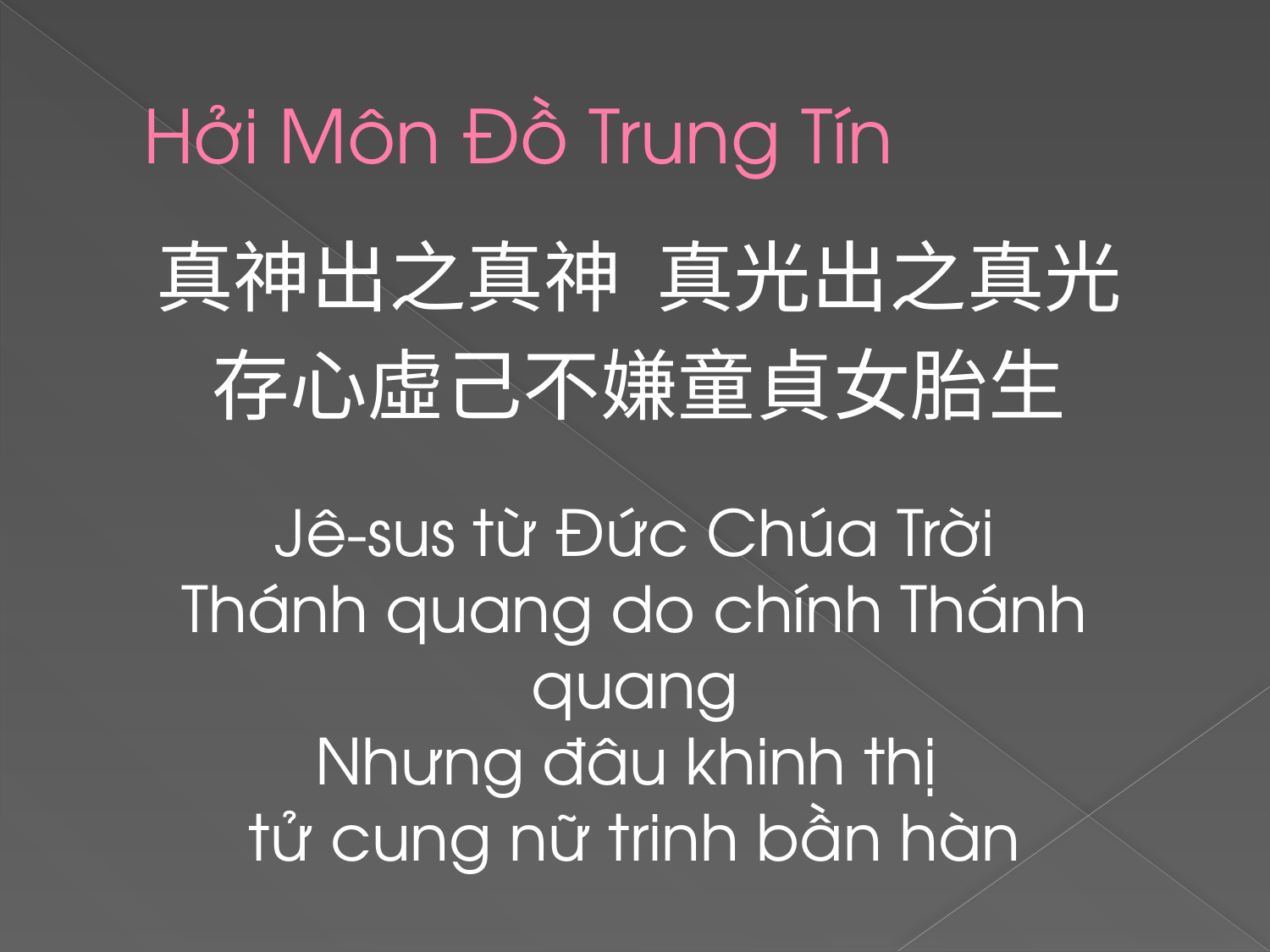

# Hởi Môn Ðồ Trung Tín
真神出之真神  真光出之真光
存心虛己不嫌童貞女胎生
Jê-sus từ Đức Chúa Trời
Thánh quang do chính Thánh quang
Nhưng đâu khinh thị
tử cung nữ trinh bần hàn